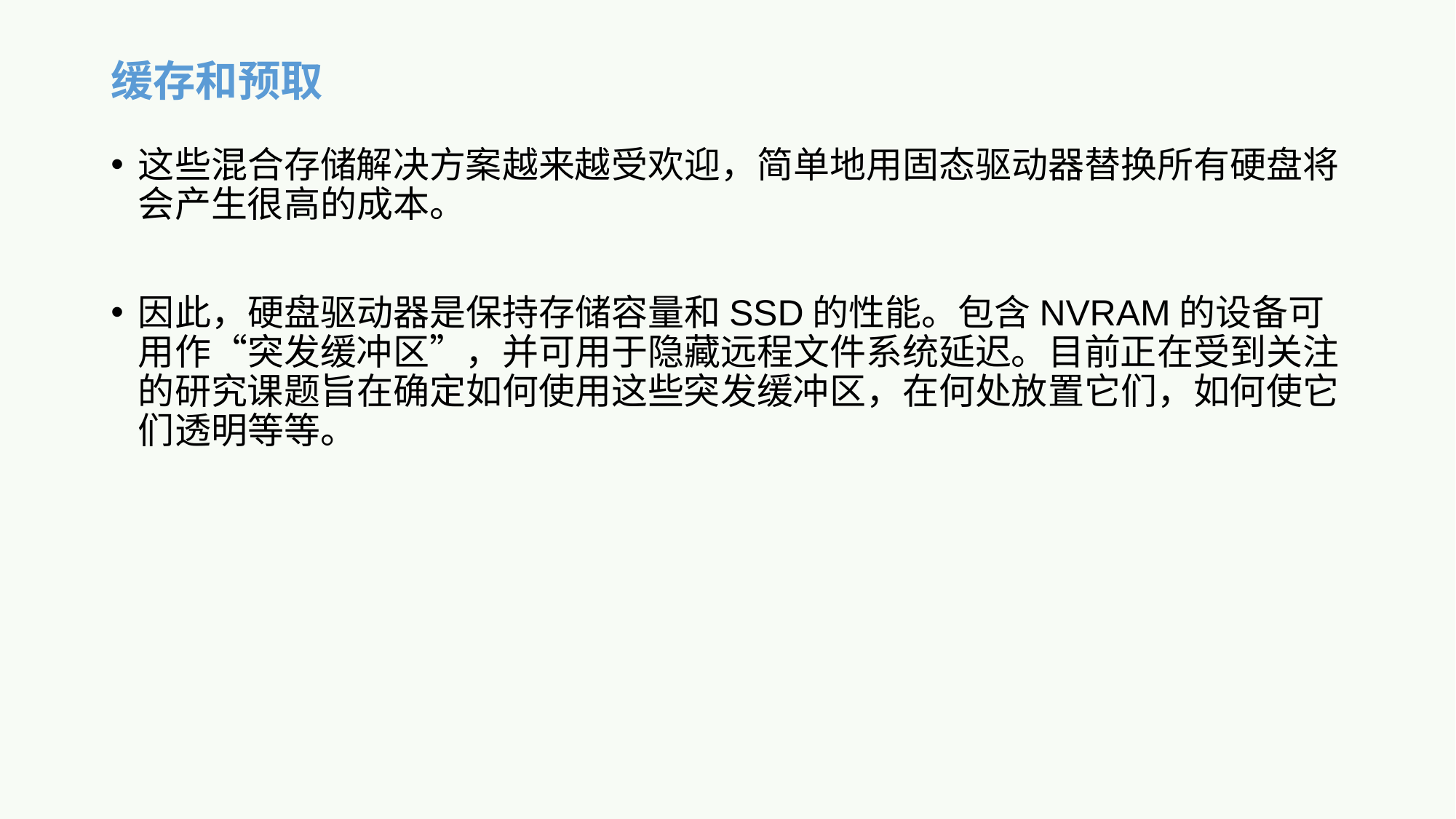

# 缓存和预取
这些混合存储解决方案越来越受欢迎，简单地用固态驱动器替换所有硬盘将会产生很高的成本。

因此，硬盘驱动器是保持存储容量和SSD的性能。包含NVRAM的设备可用作“突发缓冲区”，并可用于隐藏远程文件系统延迟。目前正在受到关注的研究课题旨在确定如何使用这些突发缓冲区，在何处放置它们，如何使它们透明等等。